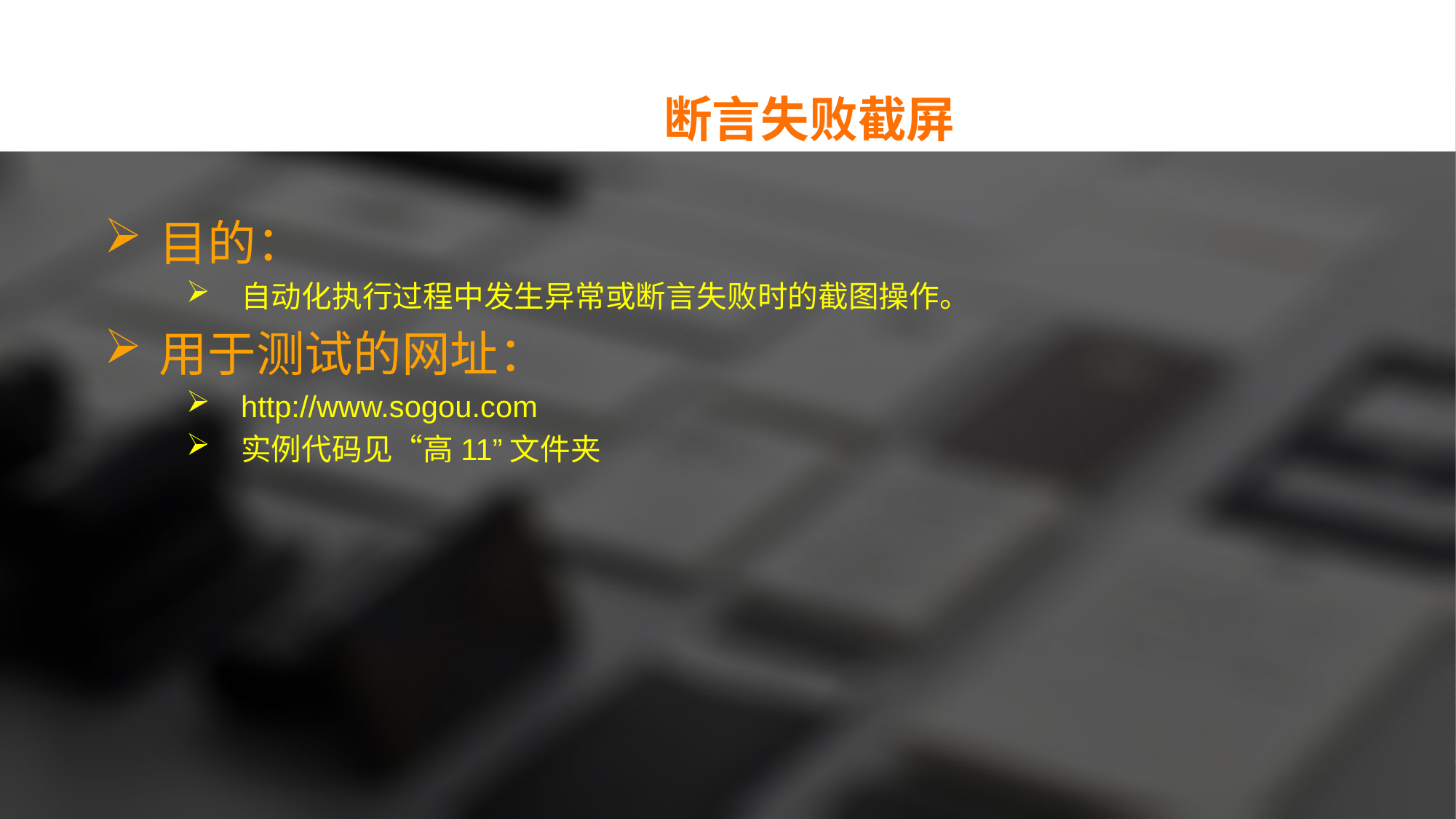

断言失败截屏
目的：
自动化执行过程中发生异常或断言失败时的截图操作。
用于测试的网址：
http://www.sogou.com
实例代码见“高11”文件夹